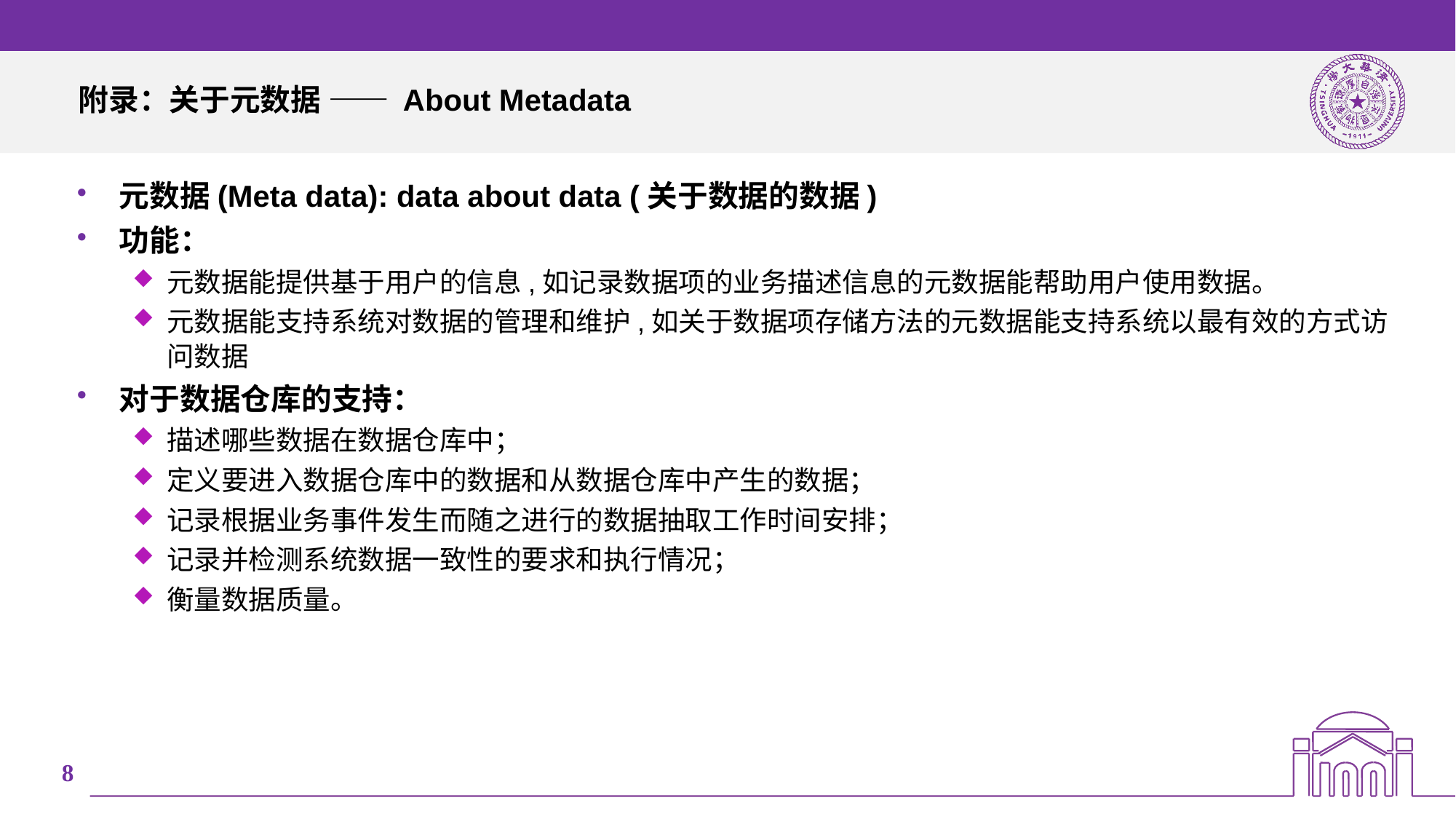

# 附录：关于元数据 —— About Metadata
元数据(Meta data): data about data (关于数据的数据)
功能：
元数据能提供基于用户的信息,如记录数据项的业务描述信息的元数据能帮助用户使用数据。
元数据能支持系统对数据的管理和维护,如关于数据项存储方法的元数据能支持系统以最有效的方式访问数据
对于数据仓库的支持：
描述哪些数据在数据仓库中；
定义要进入数据仓库中的数据和从数据仓库中产生的数据；
记录根据业务事件发生而随之进行的数据抽取工作时间安排；
记录并检测系统数据一致性的要求和执行情况；
衡量数据质量。